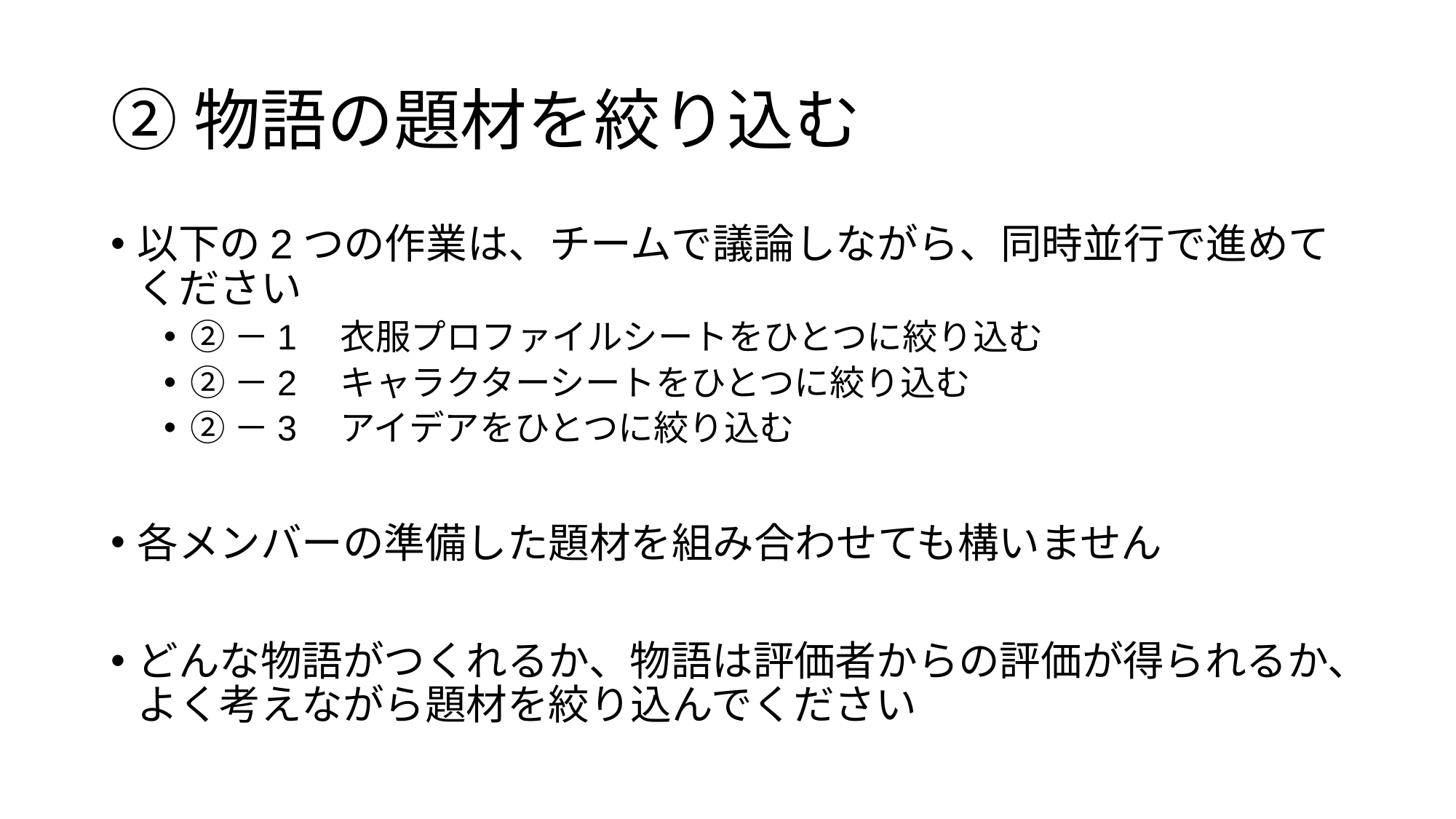

# ②物語の題材を絞り込む
以下の2つの作業は、チームで議論しながら、同時並行で進めてください
②－1　衣服プロファイルシートをひとつに絞り込む
②－2　キャラクターシートをひとつに絞り込む
②－3　アイデアをひとつに絞り込む

各メンバーの準備した題材を組み合わせても構いません

どんな物語がつくれるか、物語は評価者からの評価が得られるか、よく考えながら題材を絞り込んでください